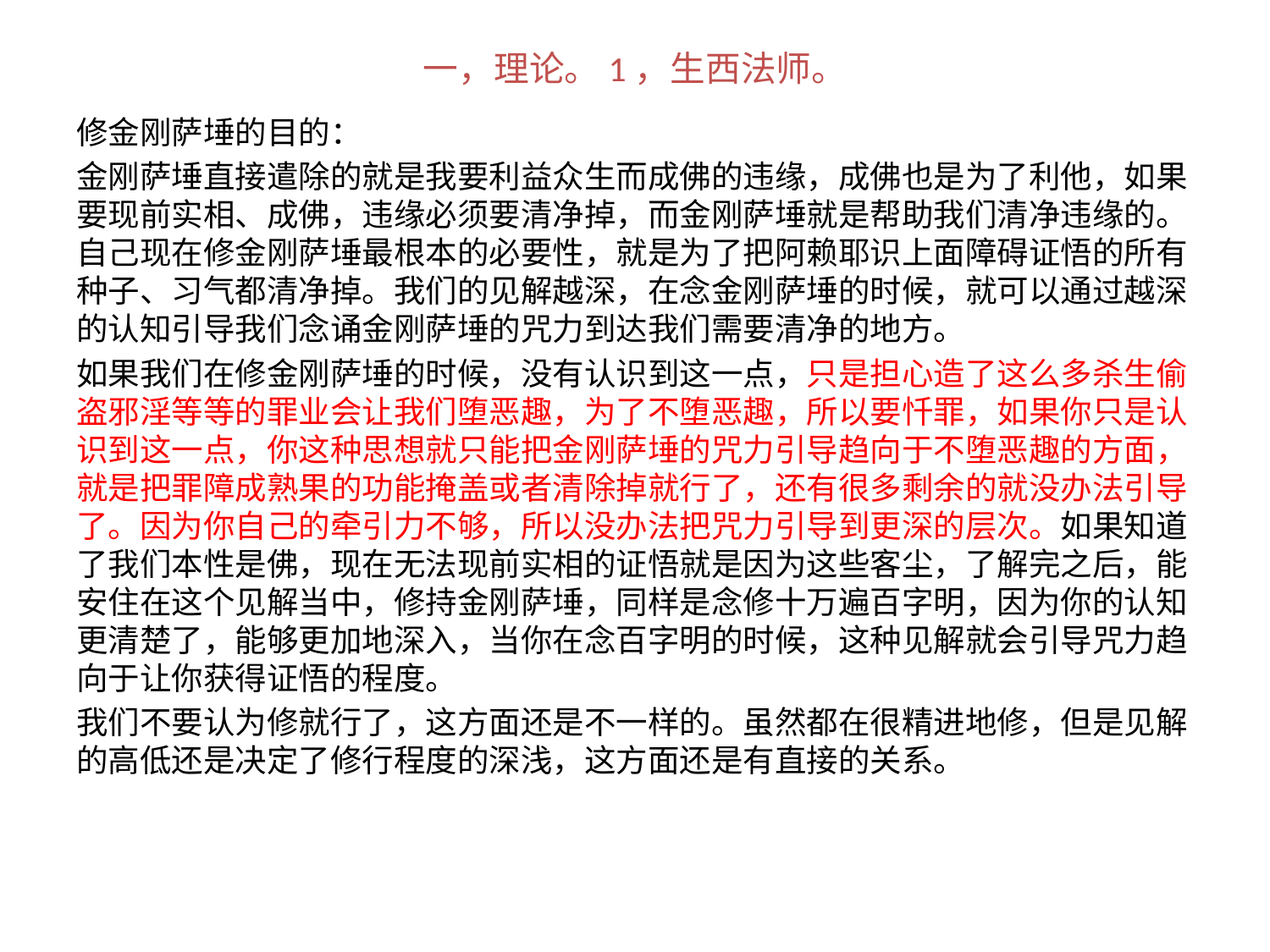

# 一，理论。1，生西法师。
修金刚萨埵的目的：
金刚萨埵直接遣除的就是我要利益众生而成佛的违缘，成佛也是为了利他，如果要现前实相、成佛，违缘必须要清净掉，而金刚萨埵就是帮助我们清净违缘的。自己现在修金刚萨埵最根本的必要性，就是为了把阿赖耶识上面障碍证悟的所有种子、习气都清净掉。我们的见解越深，在念金刚萨埵的时候，就可以通过越深的认知引导我们念诵金刚萨埵的咒力到达我们需要清净的地方。
如果我们在修金刚萨埵的时候，没有认识到这一点，只是担心造了这么多杀生偷盗邪淫等等的罪业会让我们堕恶趣，为了不堕恶趣，所以要忏罪，如果你只是认识到这一点，你这种思想就只能把金刚萨埵的咒力引导趋向于不堕恶趣的方面，就是把罪障成熟果的功能掩盖或者清除掉就行了，还有很多剩余的就没办法引导了。因为你自己的牵引力不够，所以没办法把咒力引导到更深的层次。如果知道了我们本性是佛，现在无法现前实相的证悟就是因为这些客尘，了解完之后，能安住在这个见解当中，修持金刚萨埵，同样是念修十万遍百字明，因为你的认知更清楚了，能够更加地深入，当你在念百字明的时候，这种见解就会引导咒力趋向于让你获得证悟的程度。
我们不要认为修就行了，这方面还是不一样的。虽然都在很精进地修，但是见解的高低还是决定了修行程度的深浅，这方面还是有直接的关系。